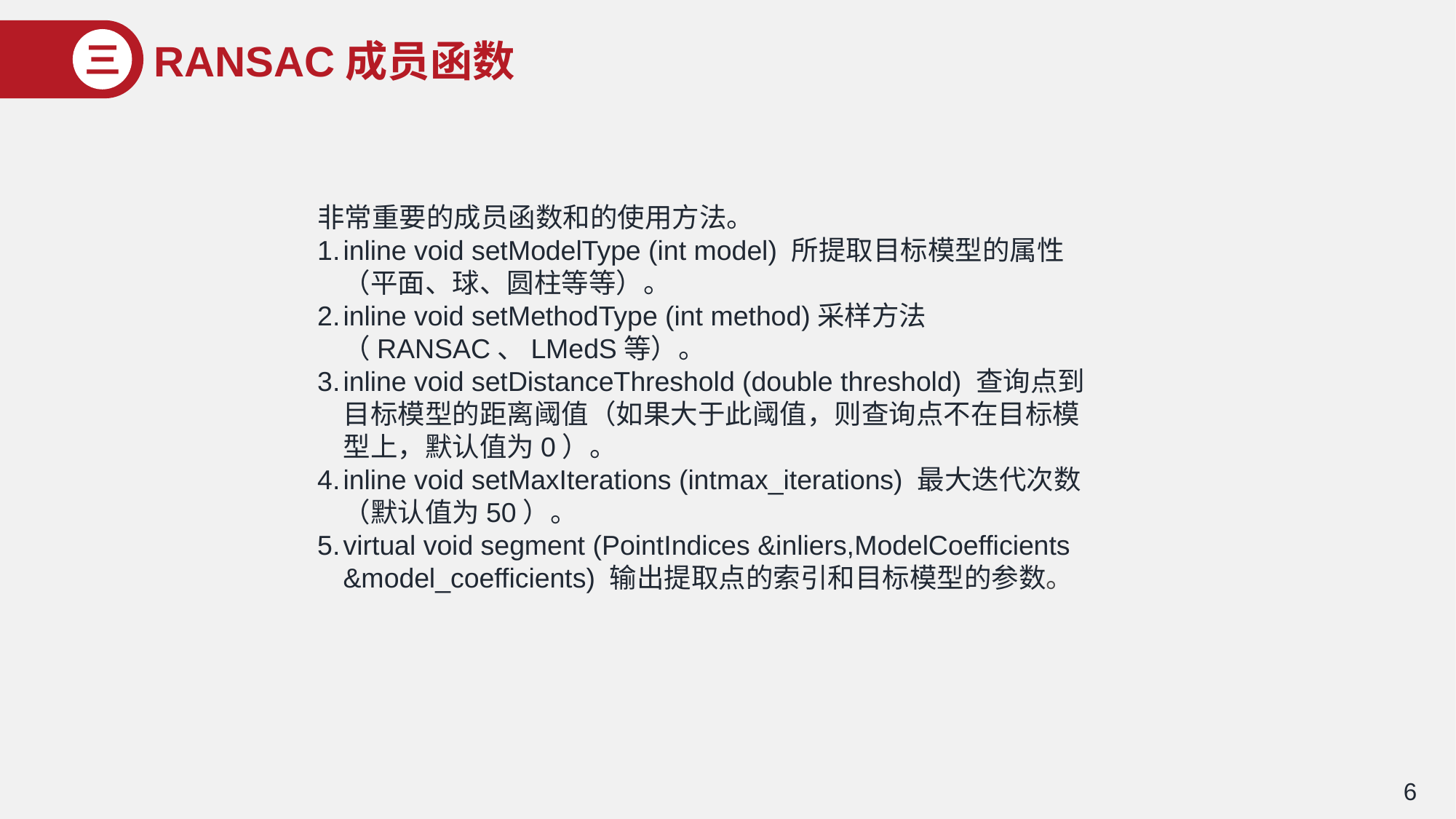

RANSAC成员函数
三
非常重要的成员函数和的使用方法。
inline void setModelType (int model) 所提取目标模型的属性（平面、球、圆柱等等）。
inline void setMethodType (int method)采样方法（RANSAC、LMedS等）。
inline void setDistanceThreshold (double threshold) 查询点到目标模型的距离阈值（如果大于此阈值，则查询点不在目标模型上，默认值为0）。
inline void setMaxIterations (intmax_iterations) 最大迭代次数（默认值为50）。
virtual void segment (PointIndices &inliers,ModelCoefficients &model_coefficients) 输出提取点的索引和目标模型的参数。